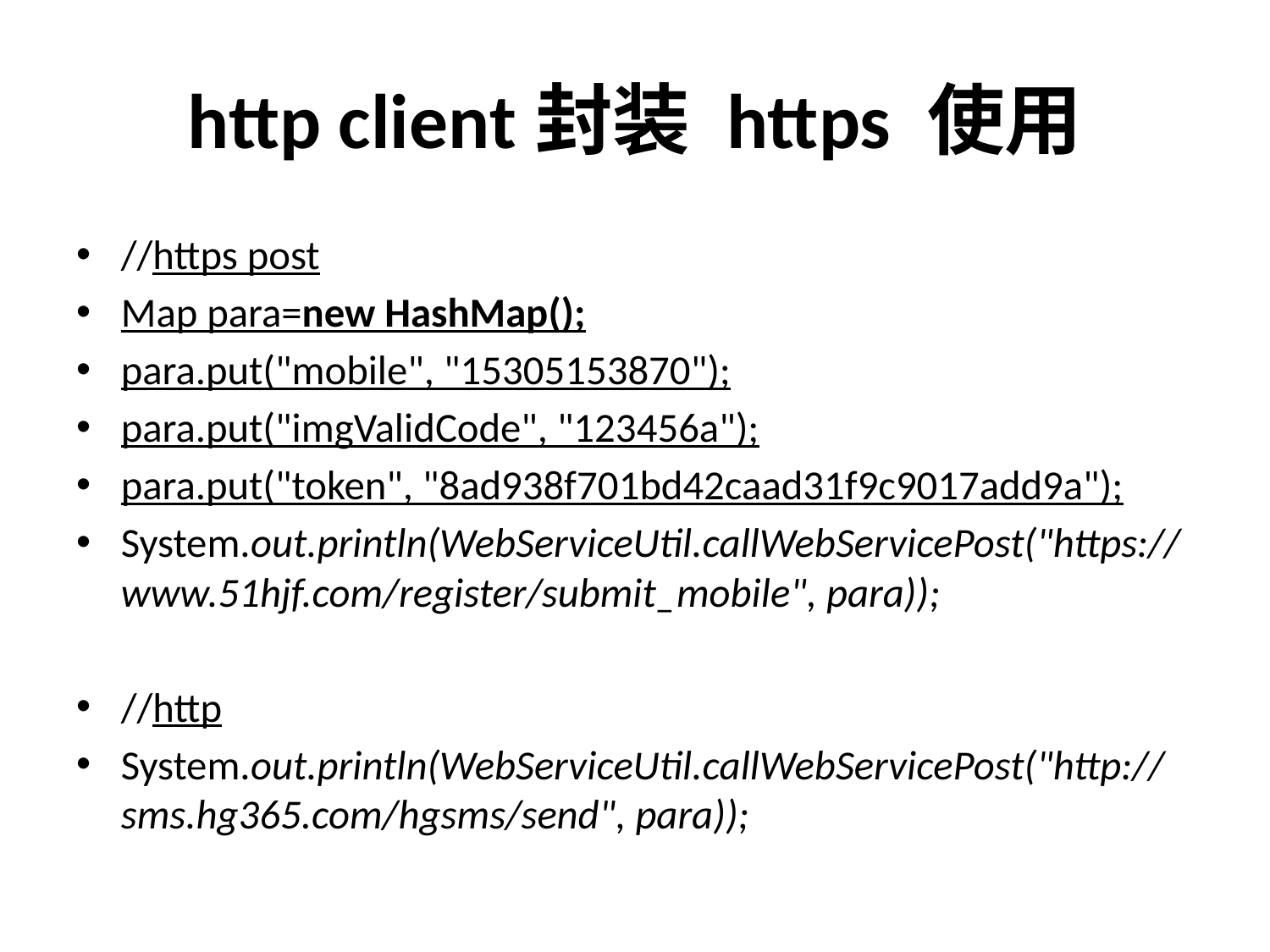

# http client封装 https 使用
//https post
Map para=new HashMap();
para.put("mobile", "15305153870");
para.put("imgValidCode", "123456a");
para.put("token", "8ad938f701bd42caad31f9c9017add9a");
System.out.println(WebServiceUtil.callWebServicePost("https://www.51hjf.com/register/submit_mobile", para));

//http
System.out.println(WebServiceUtil.callWebServicePost("http://sms.hg365.com/hgsms/send", para));